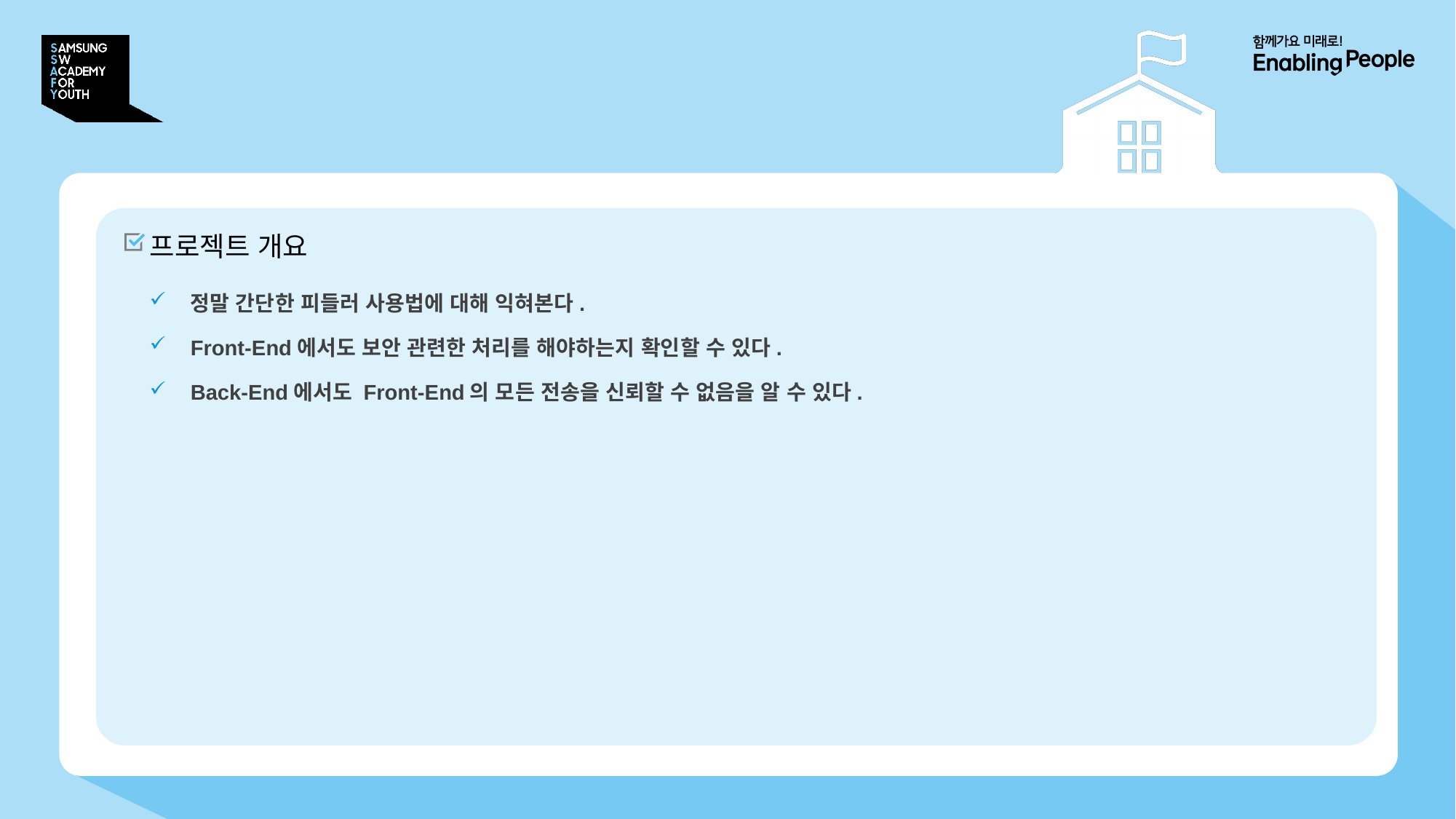

# 1. 프로젝트 개요

프로젝트 개요
정말 간단한 피들러 사용법에 대해 익혀본다.
Front-End에서도 보안 관련한 처리를 해야하는지 확인할 수 있다.
Back-End에서도 Front-End의 모든 전송을 신뢰할 수 없음을 알 수 있다.